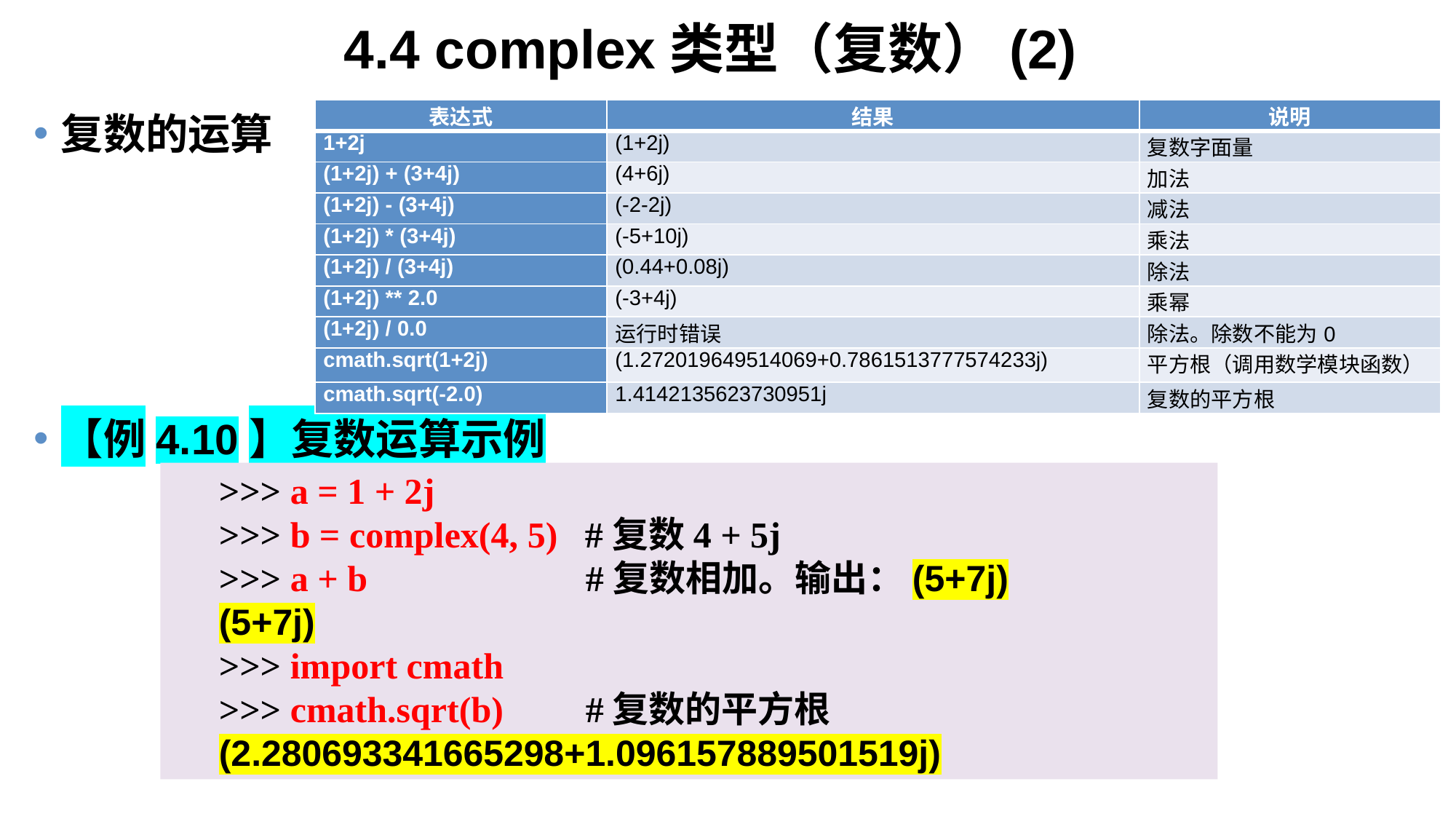

# 4.4 complex类型（复数）(2)
复数的运算

【例4.10】复数运算示例
| 表达式 | 结果 | 说明 |
| --- | --- | --- |
| 1+2j | (1+2j) | 复数字面量 |
| (1+2j) + (3+4j) | (4+6j) | 加法 |
| (1+2j) - (3+4j) | (-2-2j) | 减法 |
| (1+2j) \* (3+4j) | (-5+10j) | 乘法 |
| (1+2j) / (3+4j) | (0.44+0.08j) | 除法 |
| (1+2j) \*\* 2.0 | (-3+4j) | 乘幂 |
| (1+2j) / 0.0 | 运行时错误 | 除法。除数不能为0 |
| cmath.sqrt(1+2j) | (1.272019649514069+0.7861513777574233j) | 平方根（调用数学模块函数） |
| cmath.sqrt(-2.0) | 1.4142135623730951j | 复数的平方根 |
>>> a = 1 + 2j
>>> b = complex(4, 5)   #复数4 + 5j
>>> a + b                        #复数相加。输出：(5+7j)
(5+7j)
>>> import cmath
>>> cmath.sqrt(b)         #复数的平方根
(2.280693341665298+1.096157889501519j)